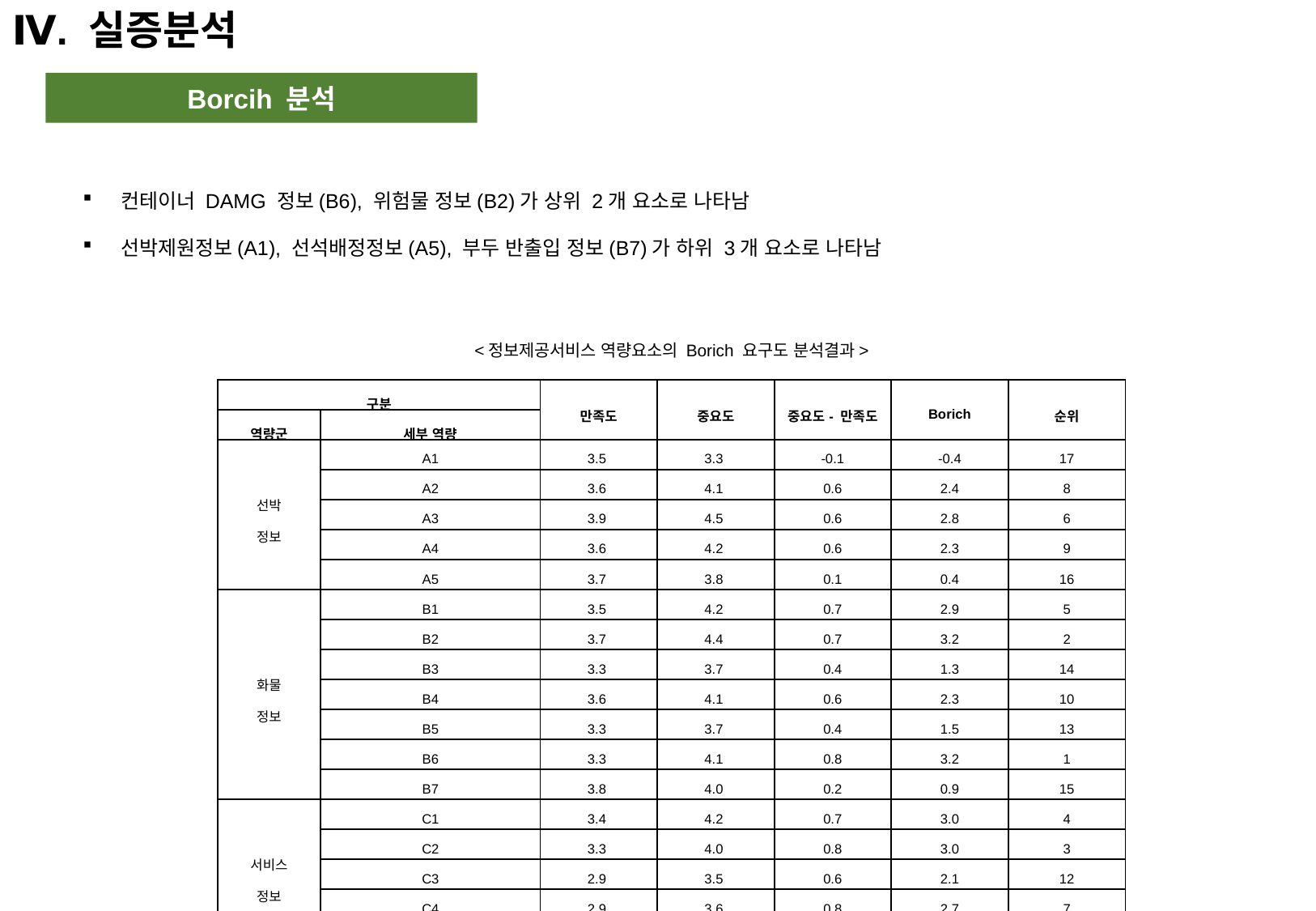

Ⅳ. 실증분석
Borcih 분석
컨테이너 DAMG 정보(B6), 위험물 정보(B2)가 상위 2개 요소로 나타남
선박제원정보(A1), 선석배정정보(A5), 부두 반출입 정보(B7)가 하위 3개 요소로 나타남
<정보제공서비스 역량요소의 Borich 요구도 분석결과>
| 구분 |  | 만족도 | 중요도 | 중요도- 만족도 | Borich | 순위 |
| --- | --- | --- | --- | --- | --- | --- |
| 역량군 | 세부 역량 |  |  |  |  |  |
| 선박 정보 | A1 | 3.5 | 3.3 | -0.1 | -0.4 | 17 |
|  | A2 | 3.6 | 4.1 | 0.6 | 2.4 | 8 |
|  | A3 | 3.9 | 4.5 | 0.6 | 2.8 | 6 |
|  | A4 | 3.6 | 4.2 | 0.6 | 2.3 | 9 |
|  | A5 | 3.7 | 3.8 | 0.1 | 0.4 | 16 |
| 화물 정보 | B1 | 3.5 | 4.2 | 0.7 | 2.9 | 5 |
|  | B2 | 3.7 | 4.4 | 0.7 | 3.2 | 2 |
|  | B3 | 3.3 | 3.7 | 0.4 | 1.3 | 14 |
|  | B4 | 3.6 | 4.1 | 0.6 | 2.3 | 10 |
|  | B5 | 3.3 | 3.7 | 0.4 | 1.5 | 13 |
|  | B6 | 3.3 | 4.1 | 0.8 | 3.2 | 1 |
|  | B7 | 3.8 | 4.0 | 0.2 | 0.9 | 15 |
| 서비스 정보 | C1 | 3.4 | 4.2 | 0.7 | 3.0 | 4 |
|  | C2 | 3.3 | 4.0 | 0.8 | 3.0 | 3 |
|  | C3 | 2.9 | 3.5 | 0.6 | 2.1 | 12 |
|  | C4 | 2.9 | 3.6 | 0.8 | 2.7 | 7 |
|  | C5 | 2.9 | 3.5 | 0.6 | 2.2 | 11 |